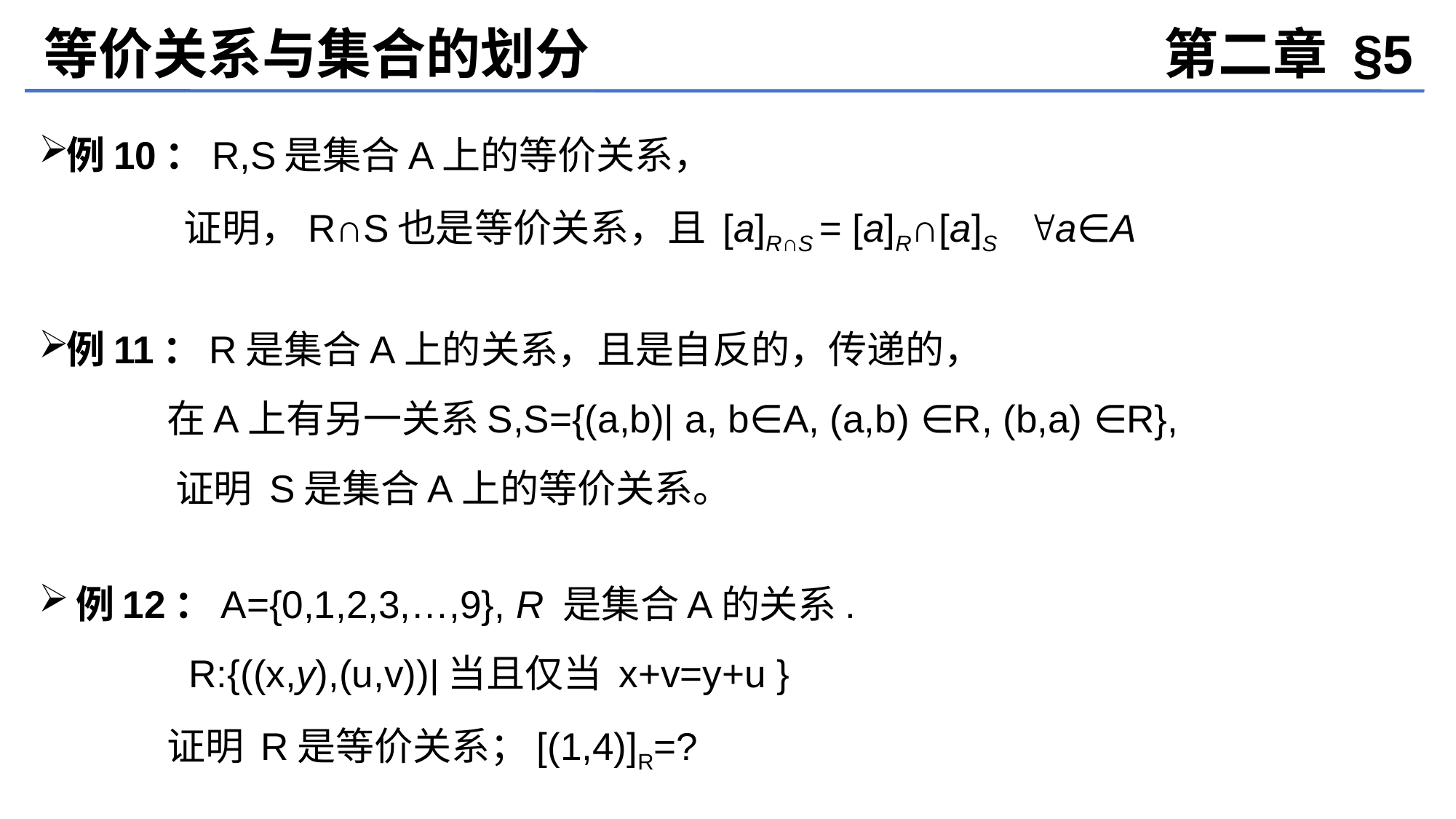

等价关系与集合的划分
第二章 §5
例10：R,S是集合A上的等价关系，
                证明，R∩S也是等价关系，且 [a]R∩S = [a]R∩[a]S     ∀a∈A

例11：R是集合A上的关系，且是自反的，传递的，
              在A上有另一关系S,S={(a,b)| a, b∈A, (a,b) ∈R, (b,a) ∈R},
               证明 S是集合A上的等价关系。

例12：A={0,1,2,3,…,9}, R 是集合A的关系.
              R:{((x,y),(u,v))|当且仅当 x+v=y+u }
              证明 R是等价关系；[(1,4)]R=?